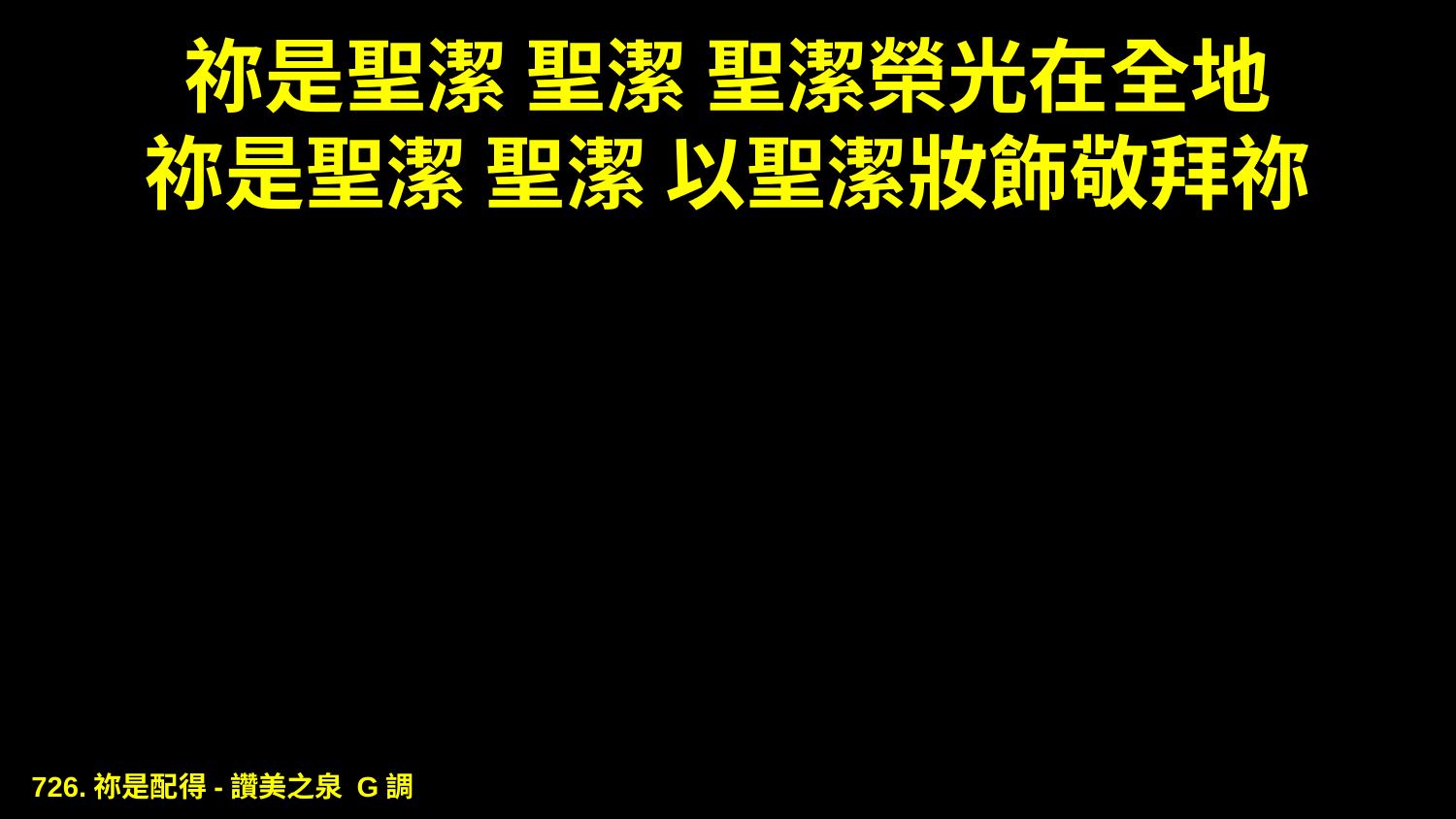

# 祢是聖潔 聖潔 聖潔榮光在全地 祢是聖潔 聖潔 以聖潔妝飾敬拜祢
726.祢是配得-讚美之泉 G調